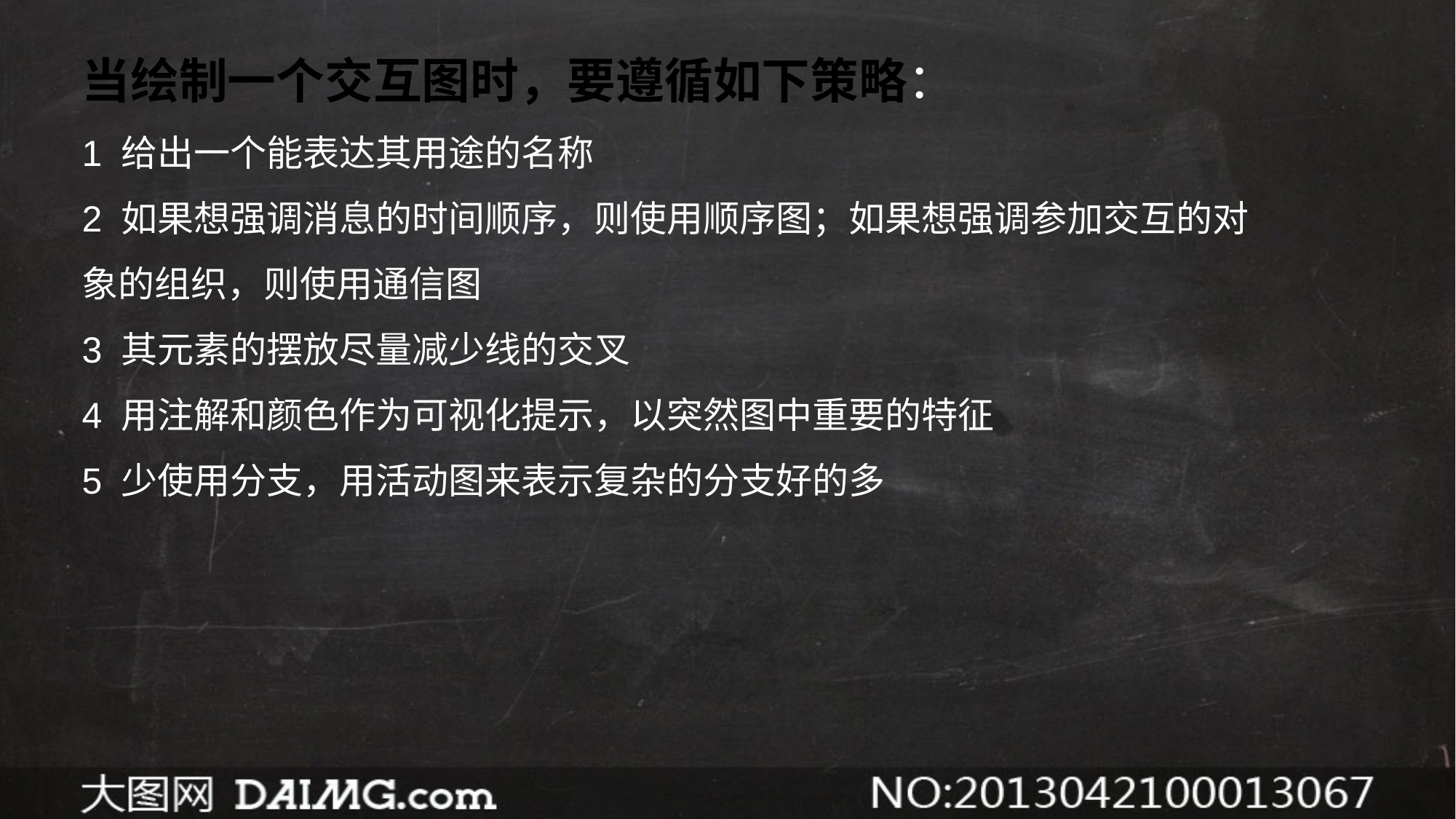

当绘制一个交互图时，要遵循如下策略：
1 给出一个能表达其用途的名称
2 如果想强调消息的时间顺序，则使用顺序图；如果想强调参加交互的对象的组织，则使用通信图
3 其元素的摆放尽量减少线的交叉
4 用注解和颜色作为可视化提示，以突然图中重要的特征
5 少使用分支，用活动图来表示复杂的分支好的多